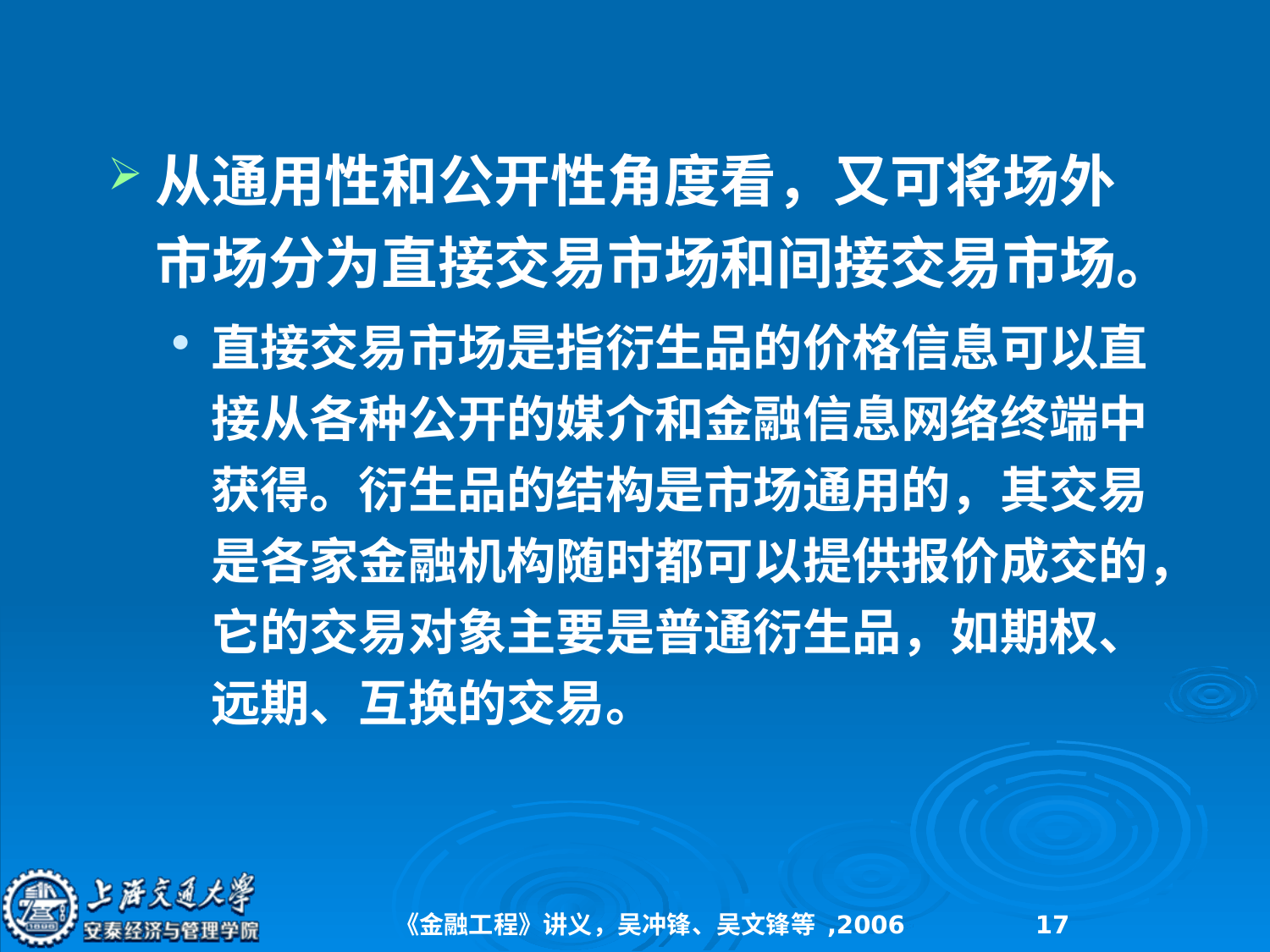

从通用性和公开性角度看，又可将场外市场分为直接交易市场和间接交易市场。
直接交易市场是指衍生品的价格信息可以直接从各种公开的媒介和金融信息网络终端中获得。衍生品的结构是市场通用的，其交易是各家金融机构随时都可以提供报价成交的，它的交易对象主要是普通衍生品，如期权、远期、互换的交易。